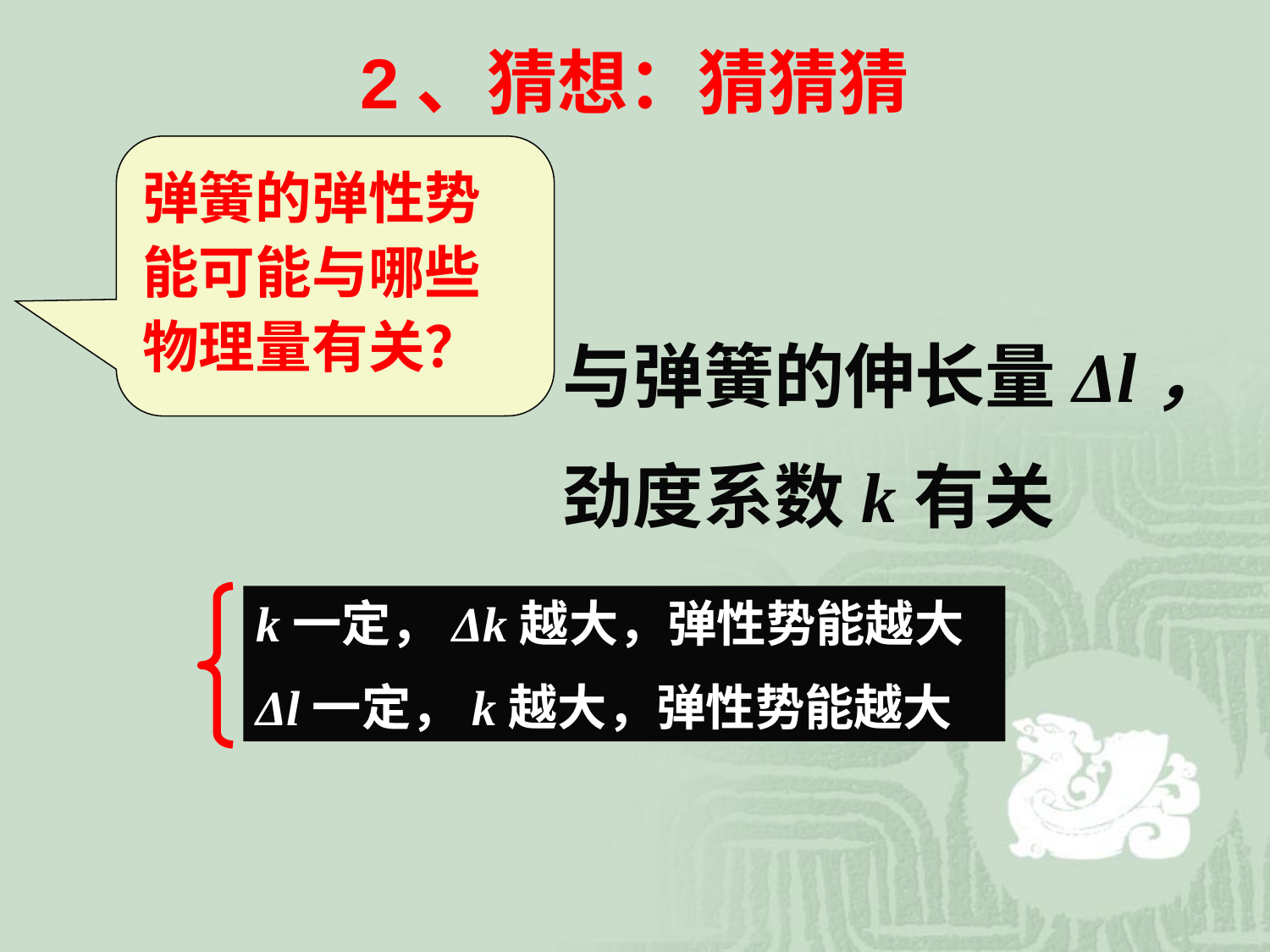

2、猜想：猜猜猜
弹簧的弹性势能可能与哪些物理量有关？
与弹簧的伸长量Δl，
劲度系数k有关

k一定，Δk越大，弹性势能越大
Δl一定，k越大，弹性势能越大